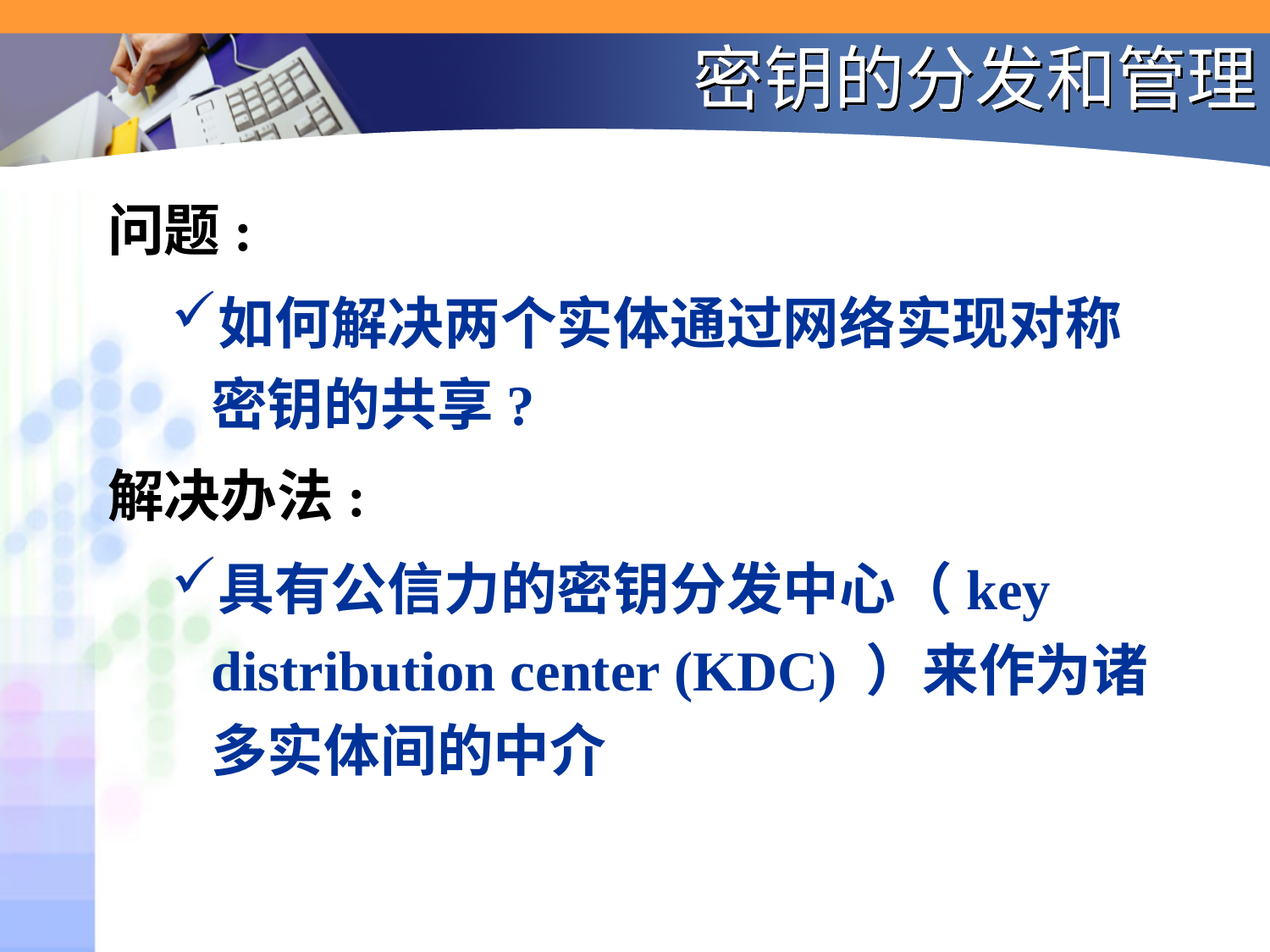

# 密钥的分发和管理
问题:
如何解决两个实体通过网络实现对称密钥的共享?
解决办法:
具有公信力的密钥分发中心（key distribution center (KDC) ）来作为诸多实体间的中介